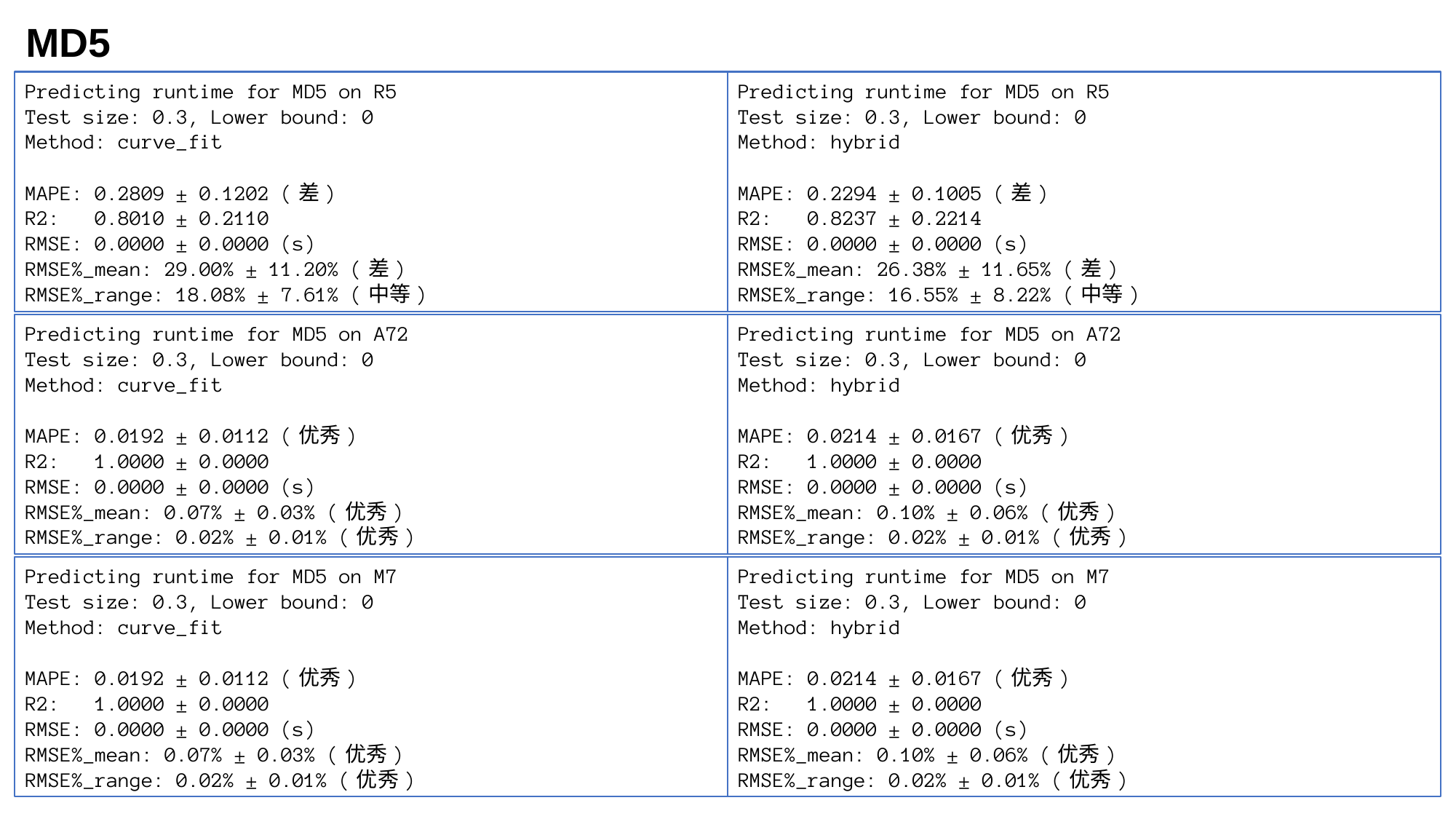

MD5
Predicting runtime for MD5 on R5
Test size: 0.3, Lower bound: 0
Method: curve_fit

MAPE: 0.2809 ± 0.1202 (差)
R2:   0.8010 ± 0.2110
RMSE: 0.0000 ± 0.0000 (s)
RMSE%_mean: 29.00% ± 11.20% (差)
RMSE%_range: 18.08% ± 7.61% (中等)
Predicting runtime for MD5 on R5
Test size: 0.3, Lower bound: 0
Method: hybrid

MAPE: 0.2294 ± 0.1005 (差)
R2:   0.8237 ± 0.2214
RMSE: 0.0000 ± 0.0000 (s)
RMSE%_mean: 26.38% ± 11.65% (差)
RMSE%_range: 16.55% ± 8.22% (中等)
Predicting runtime for MD5 on A72
Test size: 0.3, Lower bound: 0
Method: curve_fit

MAPE: 0.0192 ± 0.0112 (优秀)
R2:   1.0000 ± 0.0000
RMSE: 0.0000 ± 0.0000 (s)
RMSE%_mean: 0.07% ± 0.03% (优秀)
RMSE%_range: 0.02% ± 0.01% (优秀)
Predicting runtime for MD5 on A72
Test size: 0.3, Lower bound: 0
Method: hybrid

MAPE: 0.0214 ± 0.0167 (优秀)
R2:   1.0000 ± 0.0000
RMSE: 0.0000 ± 0.0000 (s)
RMSE%_mean: 0.10% ± 0.06% (优秀)
RMSE%_range: 0.02% ± 0.01% (优秀)
Predicting runtime for MD5 on M7
Test size: 0.3, Lower bound: 0
Method: hybrid

MAPE: 0.0214 ± 0.0167 (优秀)
R2:   1.0000 ± 0.0000
RMSE: 0.0000 ± 0.0000 (s)
RMSE%_mean: 0.10% ± 0.06% (优秀)
RMSE%_range: 0.02% ± 0.01% (优秀)
Predicting runtime for MD5 on M7
Test size: 0.3, Lower bound: 0
Method: curve_fit

MAPE: 0.0192 ± 0.0112 (优秀)
R2:   1.0000 ± 0.0000
RMSE: 0.0000 ± 0.0000 (s)
RMSE%_mean: 0.07% ± 0.03% (优秀)
RMSE%_range: 0.02% ± 0.01% (优秀)